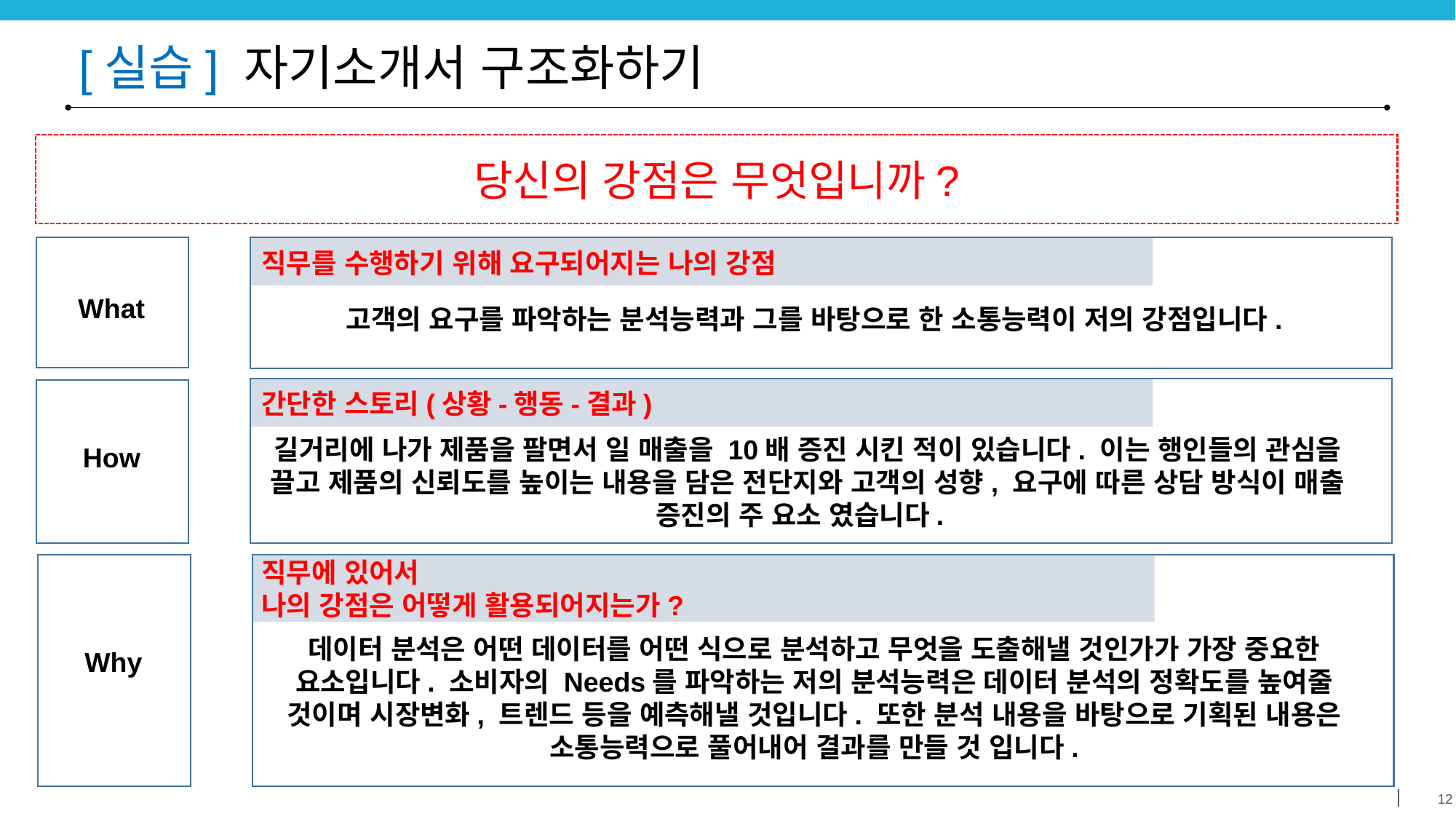

# [실습] 자기소개서 구조화하기
당신의 강점은 무엇입니까?

What

직무를 수행하기 위해 요구되어지는 나의 강점
고객의 요구를 파악하는 분석능력과 그를 바탕으로 한 소통능력이 저의 강점입니다.

간단한 스토리(상황-행동-결과)

How

Why

직무에 있어서
나의 강점은 어떻게 활용되어지는가?

길거리에 나가 제품을 팔면서 일 매출을 10배 증진 시킨 적이 있습니다. 이는 행인들의 관심을 끌고 제품의 신뢰도를 높이는 내용을 담은 전단지와 고객의 성향, 요구에 따른 상담 방식이 매출 증진의 주 요소 였습니다.
데이터 분석은 어떤 데이터를 어떤 식으로 분석하고 무엇을 도출해낼 것인가가 가장 중요한 요소입니다. 소비자의 Needs를 파악하는 저의 분석능력은 데이터 분석의 정확도를 높여줄 것이며 시장변화, 트렌드 등을 예측해낼 것입니다. 또한 분석 내용을 바탕으로 기획된 내용은 소통능력으로 풀어내어 결과를 만들 것 입니다.